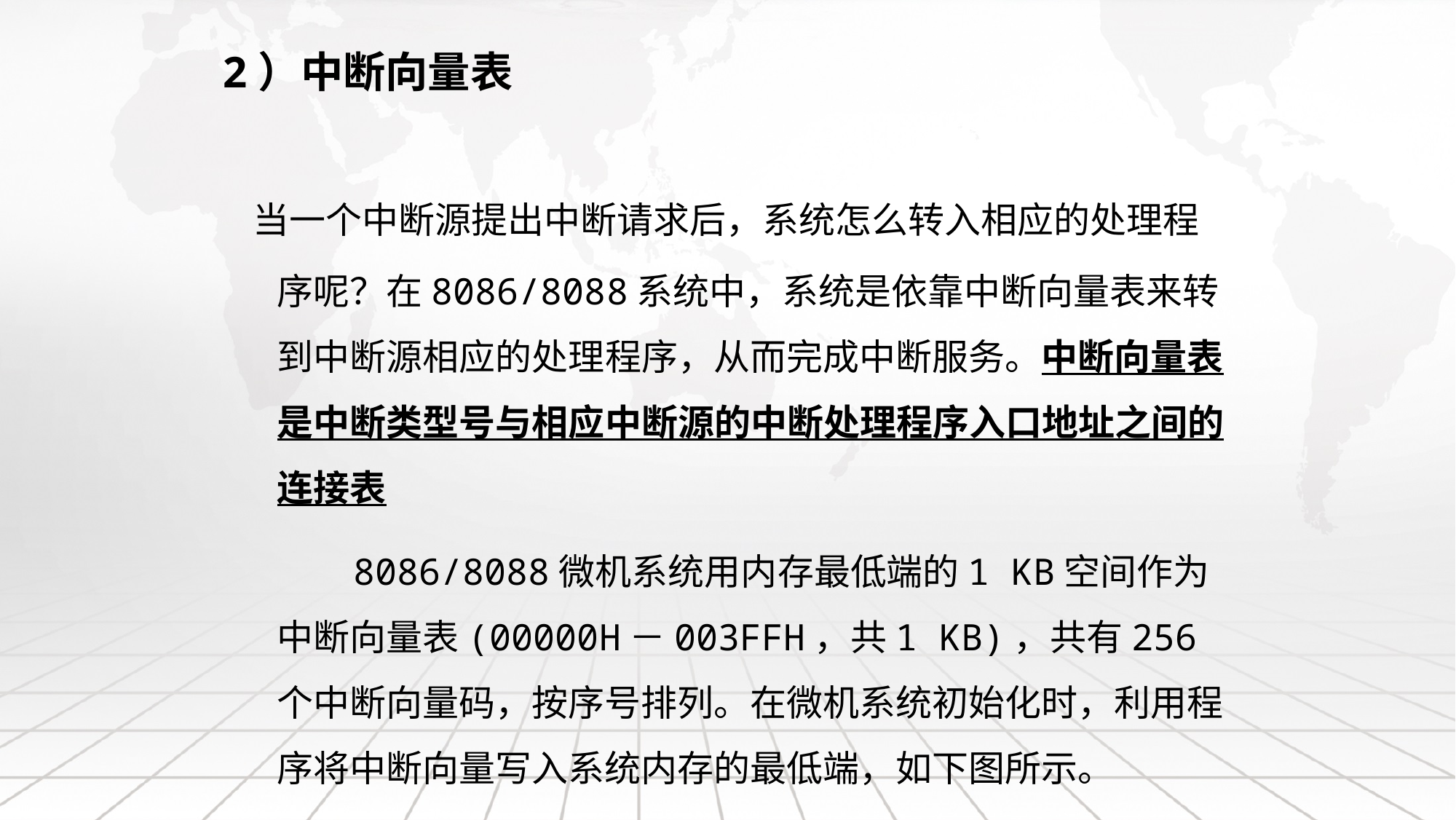

2）中断向量表
 当一个中断源提出中断请求后，系统怎么转入相应的处理程序呢？在8086/8088系统中，系统是依靠中断向量表来转到中断源相应的处理程序，从而完成中断服务。中断向量表是中断类型号与相应中断源的中断处理程序入口地址之间的连接表
      8086/8088微机系统用内存最低端的1 KB空间作为中断向量表(00000H－003FFH，共1 KB)，共有256个中断向量码，按序号排列。在微机系统初始化时，利用程序将中断向量写入系统内存的最低端，如下图所示。